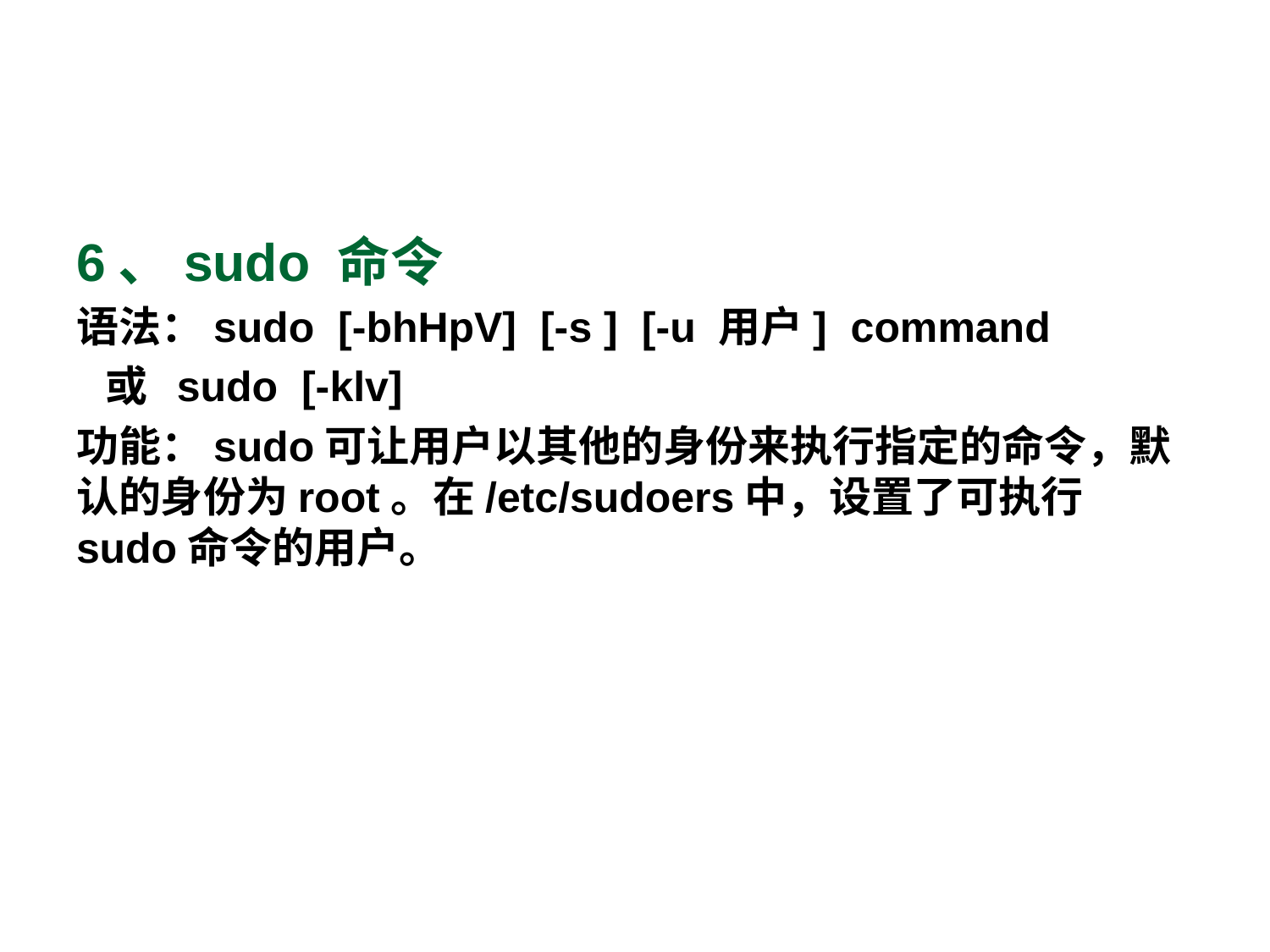

6、sudo 命令
语法：sudo  [-bhHpV]  [-s ]  [-u 用户]  command
  或  sudo  [-klv]
功能：sudo可让用户以其他的身份来执行指定的命令，默认的身份为root。在/etc/sudoers中，设置了可执行sudo命令的用户。